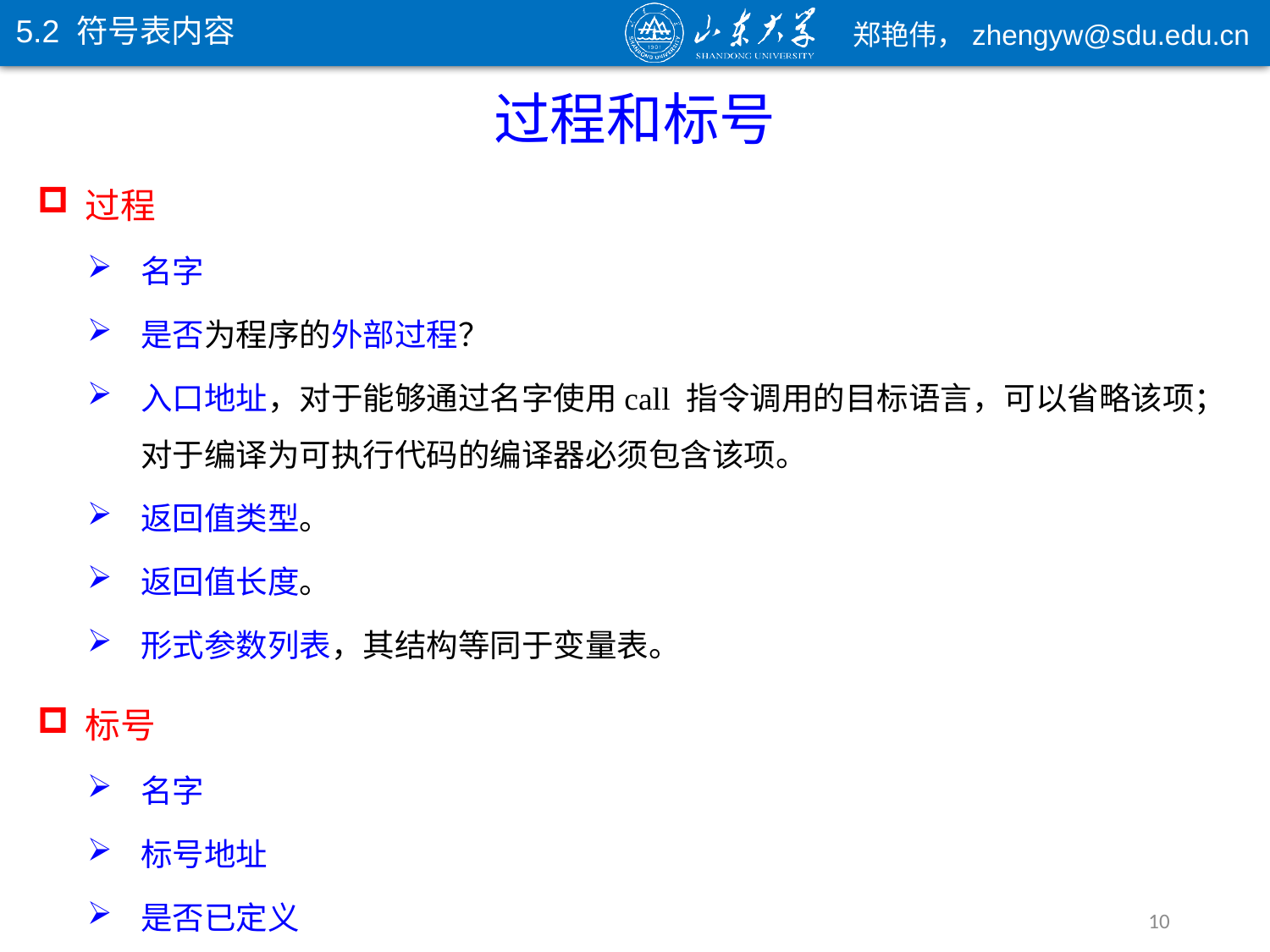

5.2 符号表内容
过程和标号
过程
名字
是否为程序的外部过程？
入口地址，对于能够通过名字使用call 指令调用的目标语言，可以省略该项；对于编译为可执行代码的编译器必须包含该项。
返回值类型。
返回值长度。
形式参数列表，其结构等同于变量表。
标号
名字
标号地址
是否已定义
10